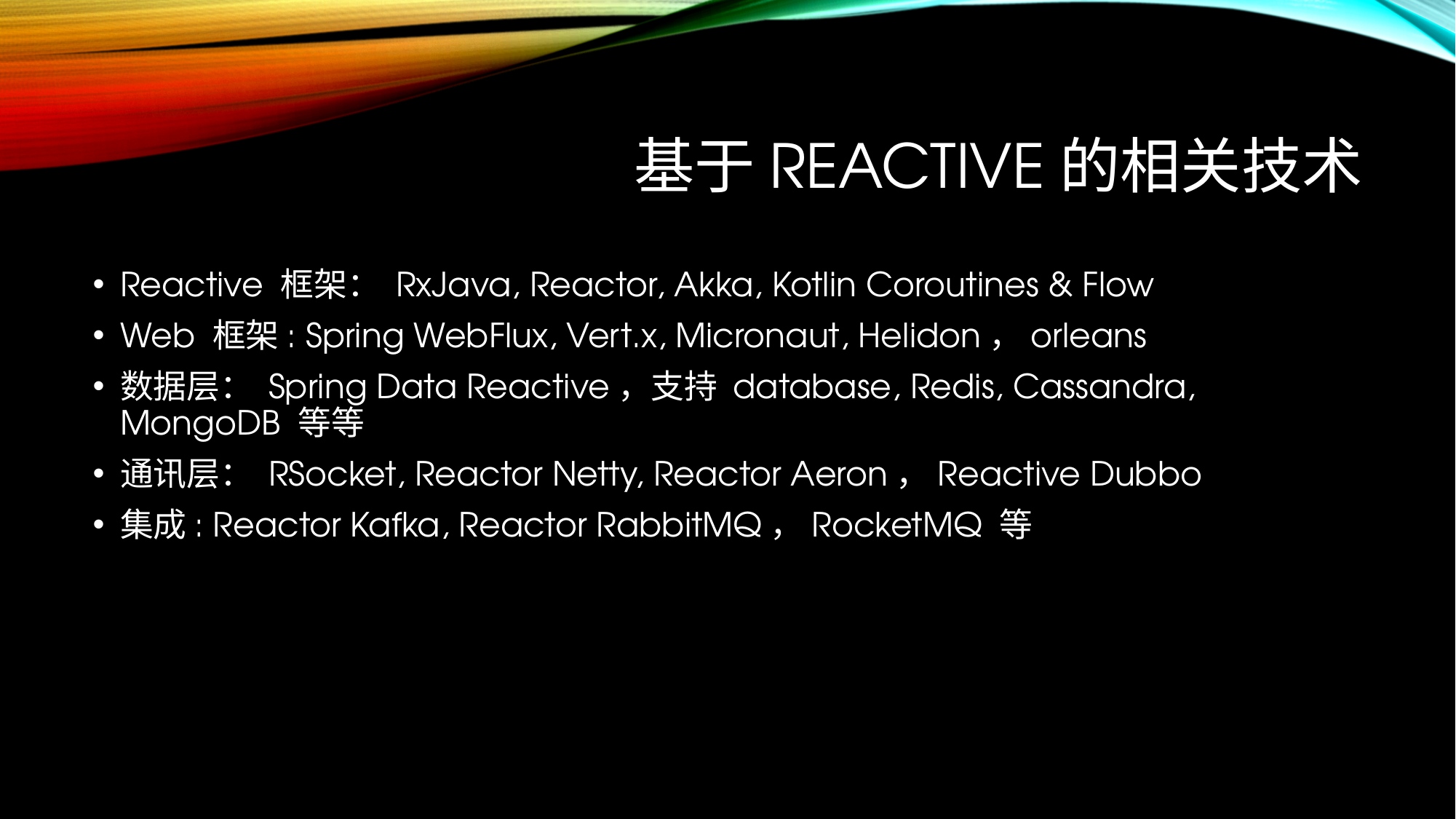

# 基于Reactive的相关技术
Reactive 框架： RxJava, Reactor, Akka, Kotlin Coroutines & Flow
Web 框架: Spring WebFlux, Vert.x, Micronaut, Helidon，orleans
数据层： Spring Data Reactive，支持 database, Redis, Cassandra, MongoDB 等等
通讯层： RSocket, Reactor Netty, Reactor Aeron，Reactive Dubbo
集成: Reactor Kafka, Reactor RabbitMQ，RocketMQ 等